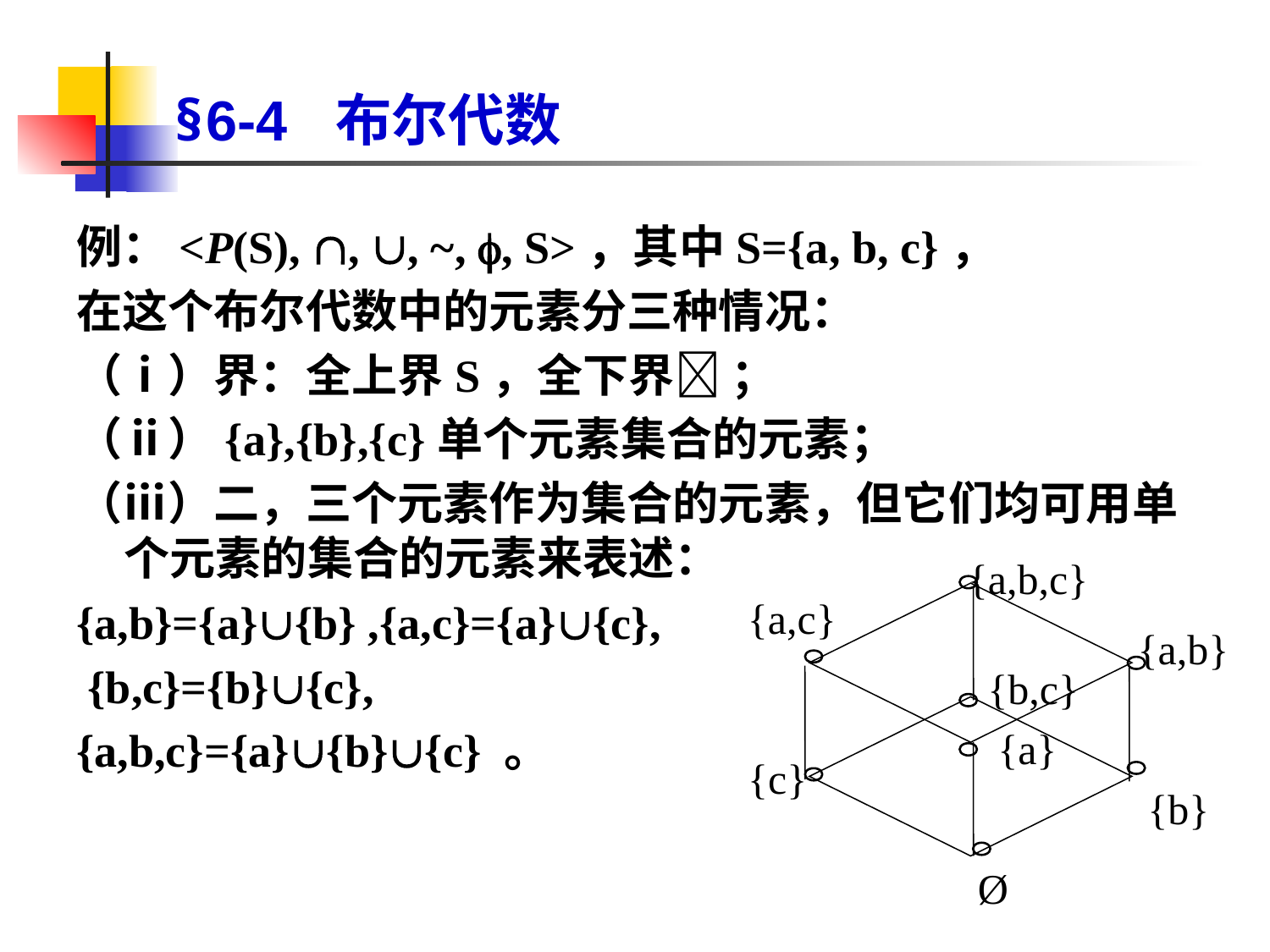

# §6-4 布尔代数
例：<P(S), ∩, ∪, ~, φ, S>，其中S={a, b, c}，
在这个布尔代数中的元素分三种情况：
（ⅰ）界：全上界S，全下界φ ；
（ⅱ）{a},{b},{c}单个元素集合的元素；
（ⅲ）二，三个元素作为集合的元素，但它们均可用单个元素的集合的元素来表述：
{a,b}={a}∪{b} ,{a,c}={a}∪{c},
 {b,c}={b}∪{c},
{a,b,c}={a}∪{b}∪{c} 。
{a,b,c}

{a,c}
{a,b}
{b,c}
{a}
{c}
{b}
Ø
36